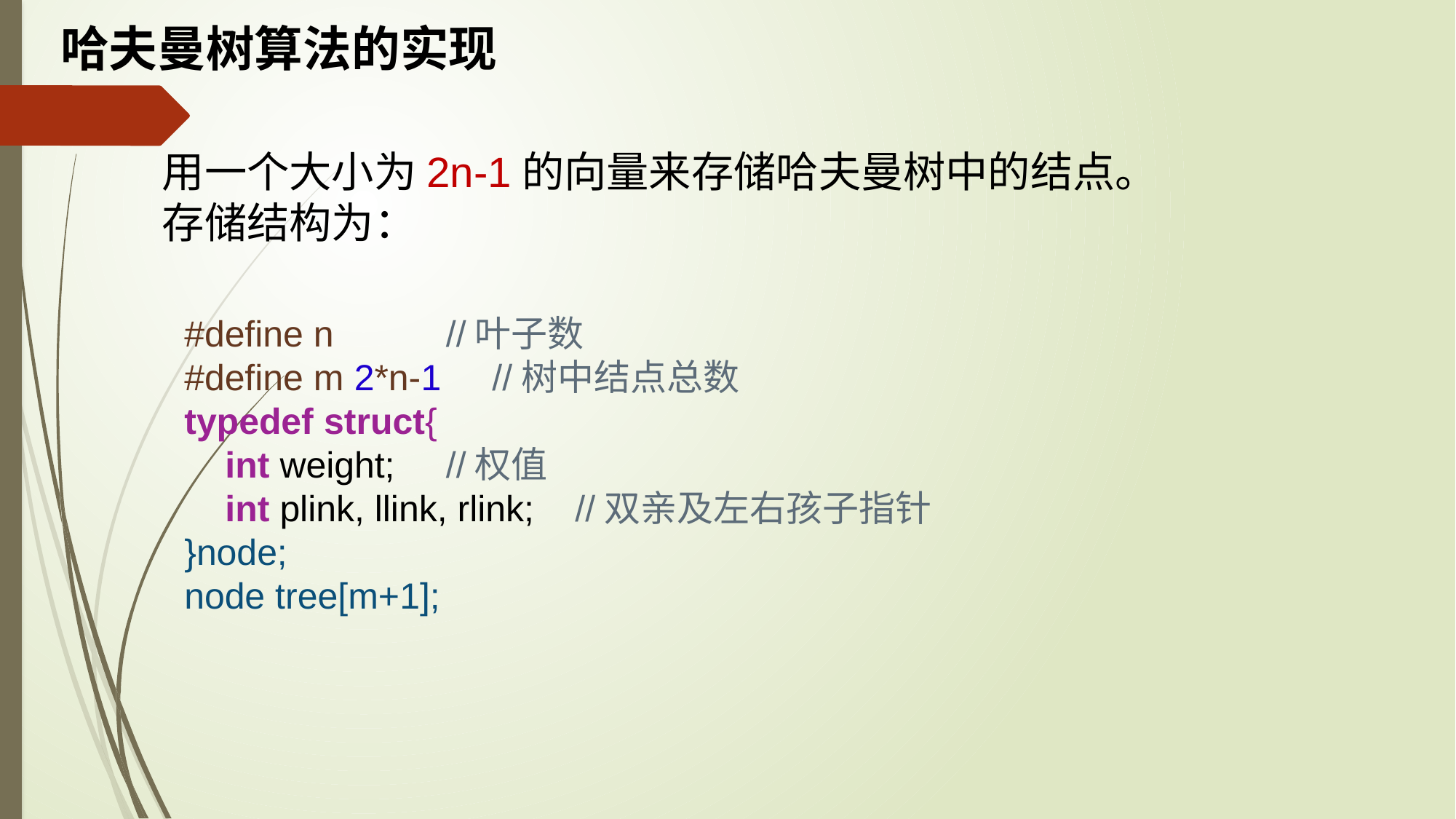

# 哈夫曼树算法的实现
用一个大小为2n-1的向量来存储哈夫曼树中的结点。存储结构为：

#define n           //叶子数
#define m 2*n-1     //树中结点总数
typedef struct{
    int weight;     //权值
    int plink, llink, rlink;    //双亲及左右孩子指针
}node;
node tree[m+1];